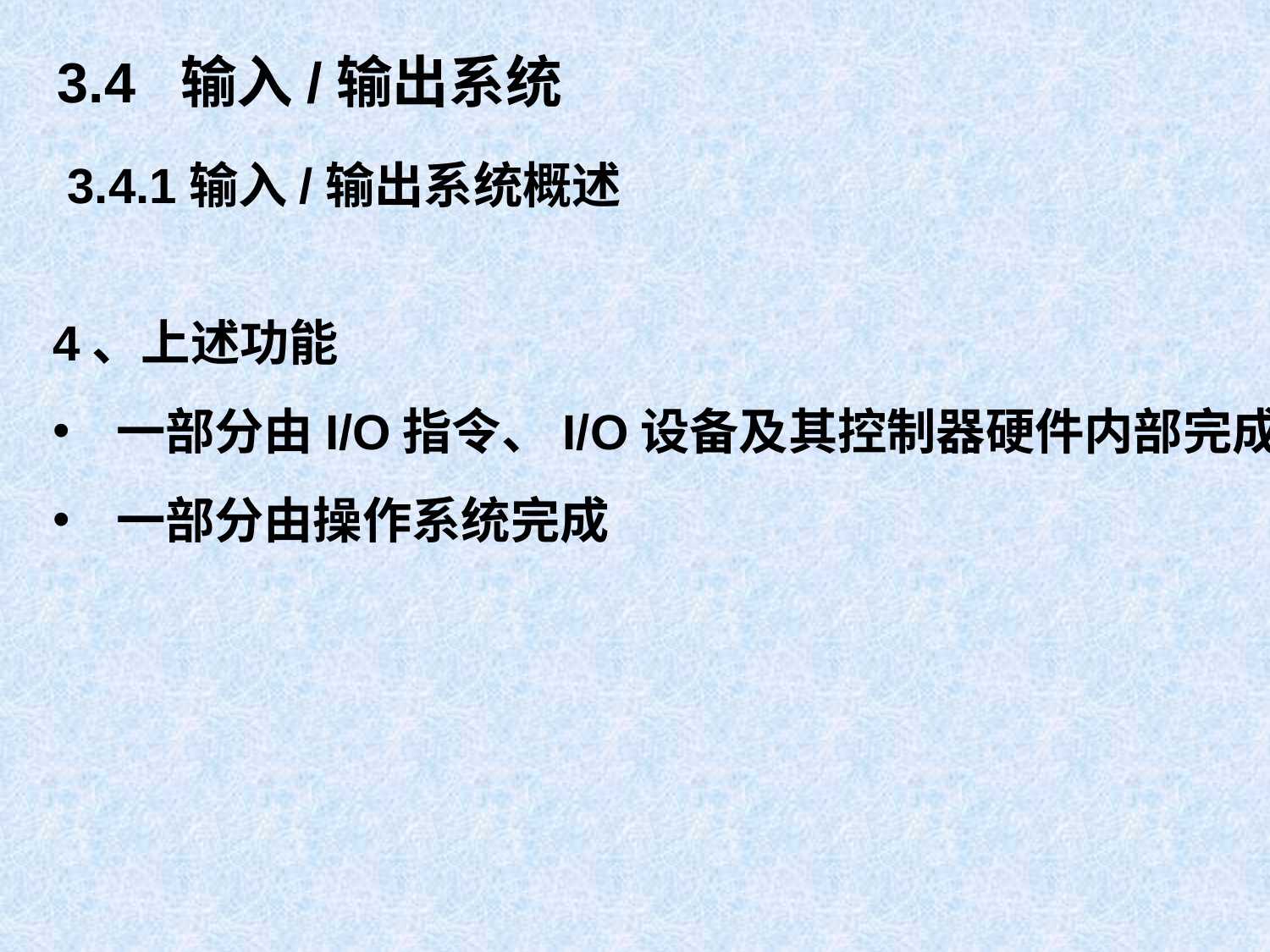

3.4  输入/输出系统
3.4.1输入/输出系统概述

4、上述功能
一部分由I/O指令、I/O设备及其控制器硬件内部完成
一部分由操作系统完成